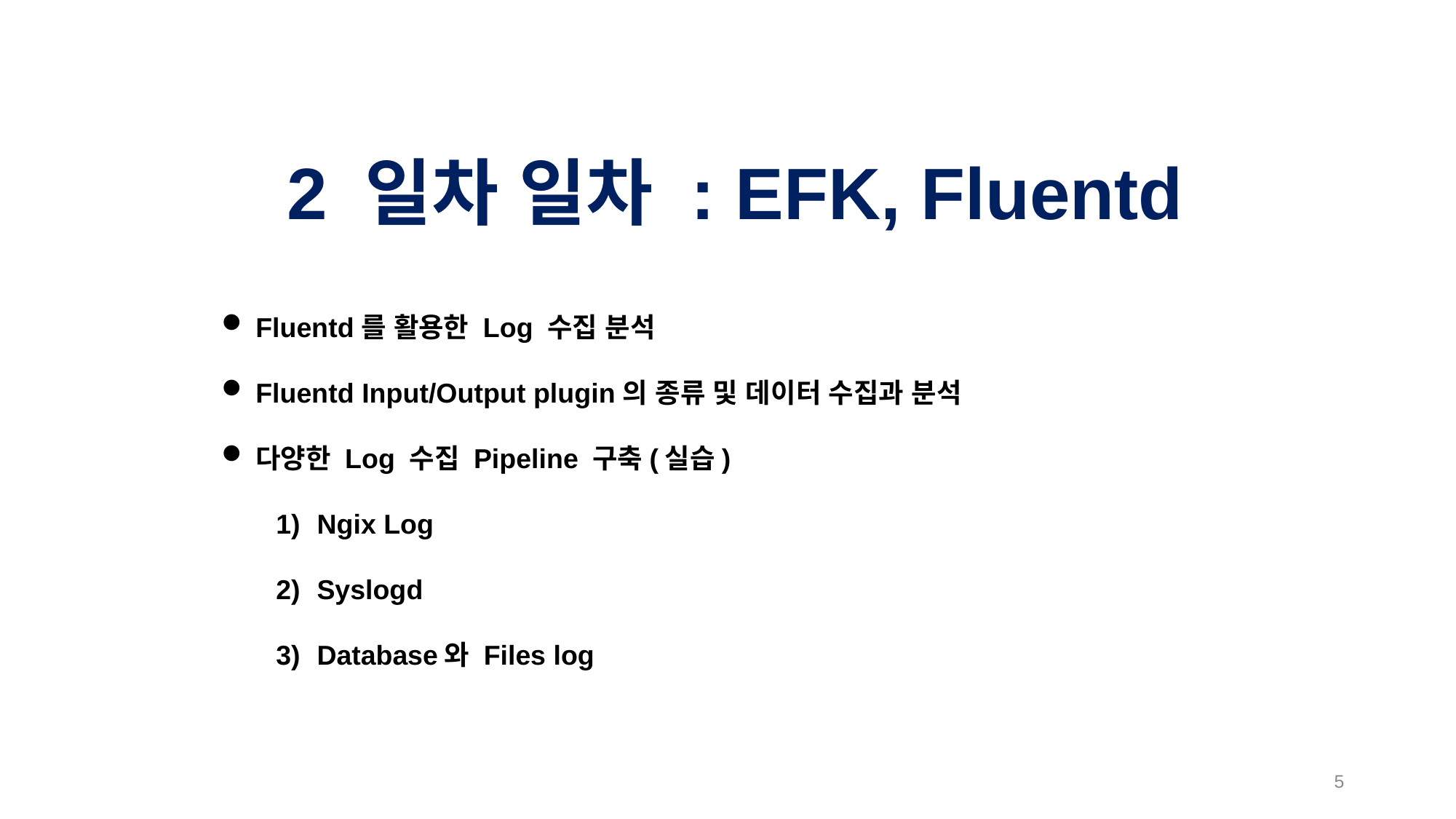

2 일차 일차 : EFK, Fluentd
Fluentd를 활용한 Log 수집 분석

Fluentd Input/Output plugin의 종류 및 데이터 수집과 분석

다양한 Log 수집 Pipeline 구축(실습)

Ngix Log

Syslogd

Database와 Files log
5